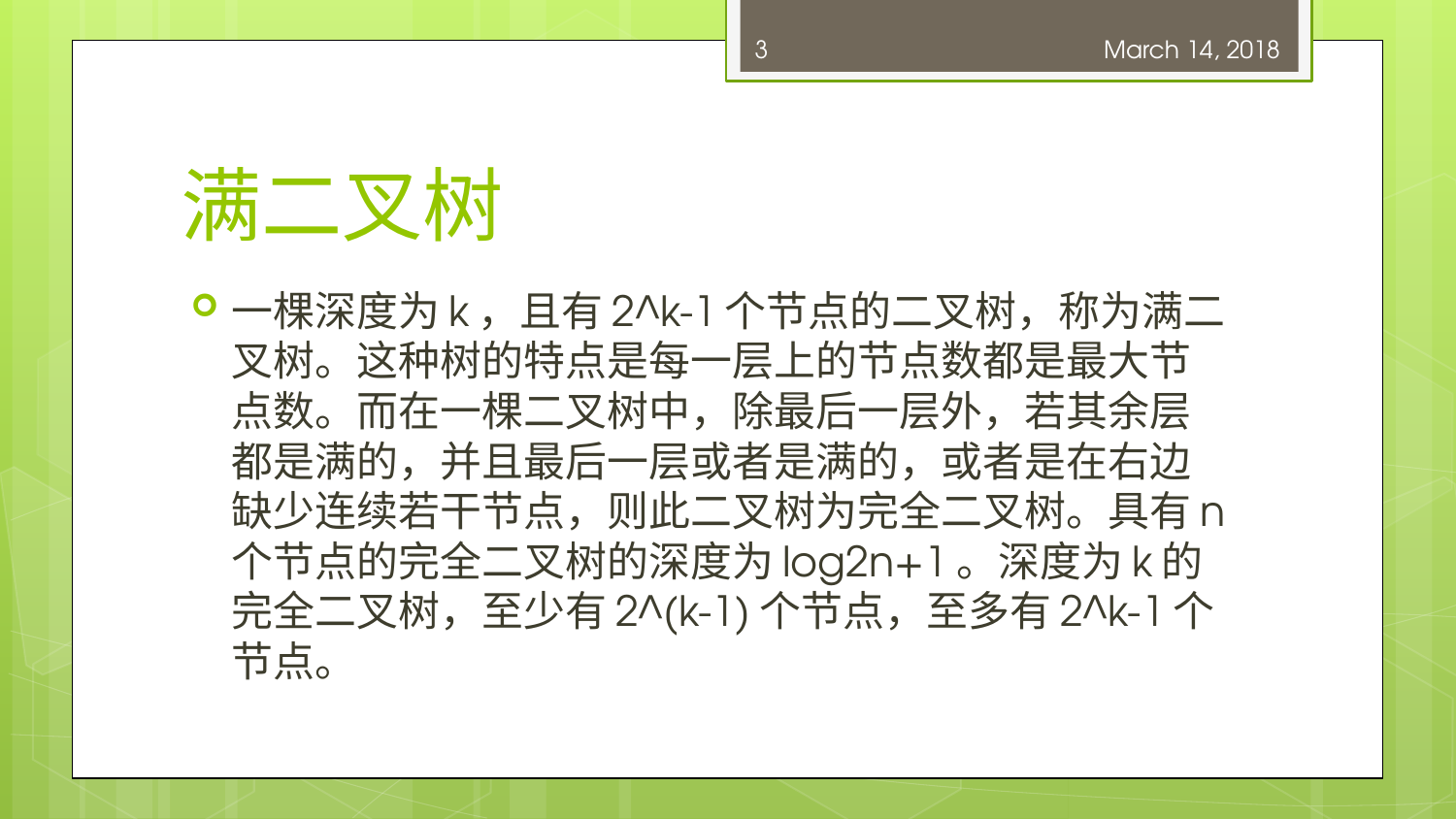

3
March 14, 2018
# 满二叉树
一棵深度为k，且有2^k-1个节点的二叉树，称为满二叉树。这种树的特点是每一层上的节点数都是最大节点数。而在一棵二叉树中，除最后一层外，若其余层都是满的，并且最后一层或者是满的，或者是在右边缺少连续若干节点，则此二叉树为完全二叉树。具有n个节点的完全二叉树的深度为log2n+1。深度为k的完全二叉树，至少有2^(k-1)个节点，至多有2^k-1个节点。